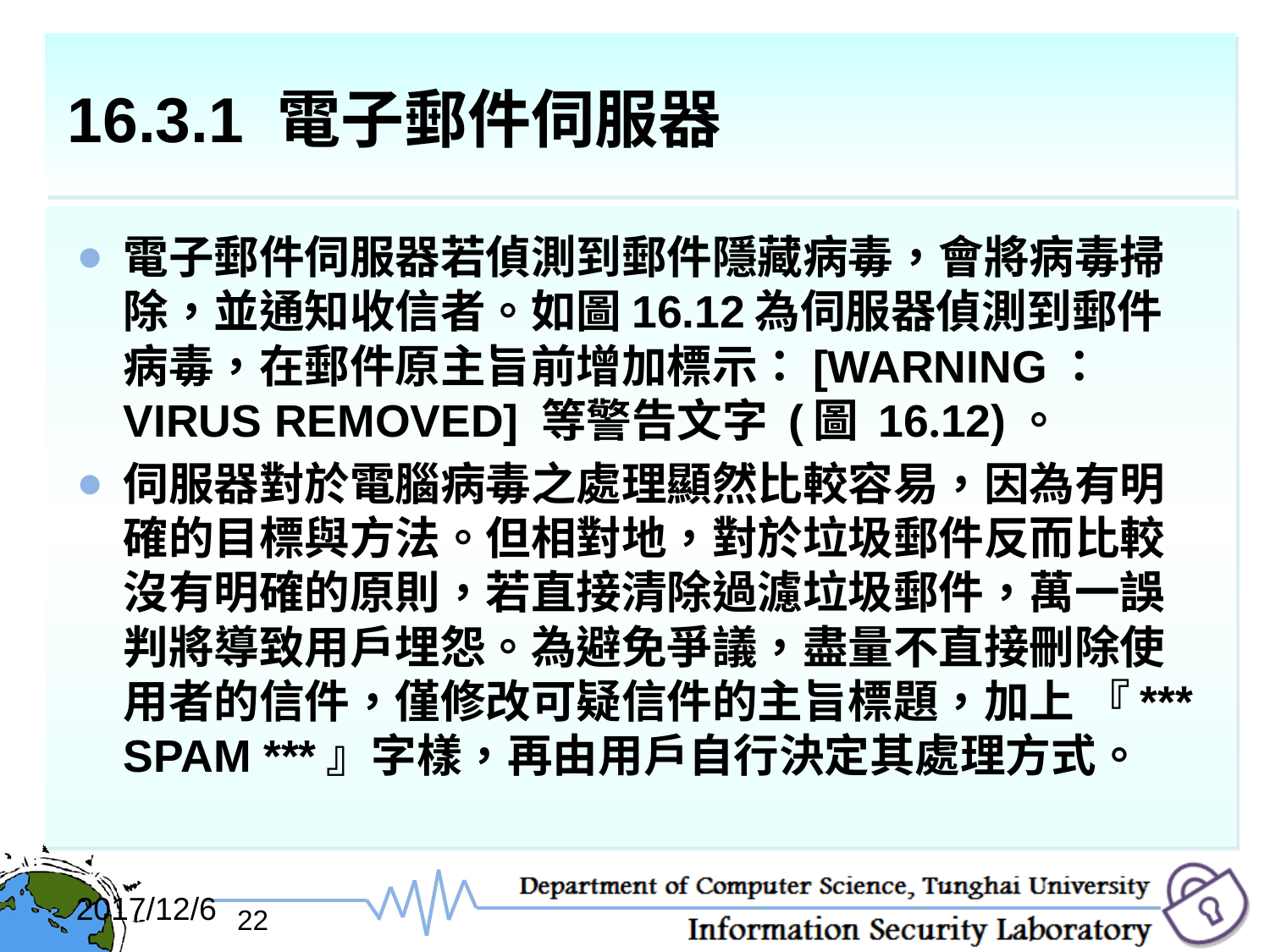

# 16.3.1 電子郵件伺服器
電子郵件伺服器若偵測到郵件隱藏病毒，會將病毒掃除，並通知收信者。如圖16.12為伺服器偵測到郵件病毒，在郵件原主旨前增加標示：[WARNING：VIRUS REMOVED] 等警告文字 (圖 16.12)。
伺服器對於電腦病毒之處理顯然比較容易，因為有明確的目標與方法。但相對地，對於垃圾郵件反而比較沒有明確的原則，若直接清除過濾垃圾郵件，萬一誤判將導致用戶埋怨。為避免爭議，盡量不直接刪除使用者的信件，僅修改可疑信件的主旨標題，加上 『*** SPAM ***』字樣，再由用戶自行決定其處理方式。
2017/12/6
22